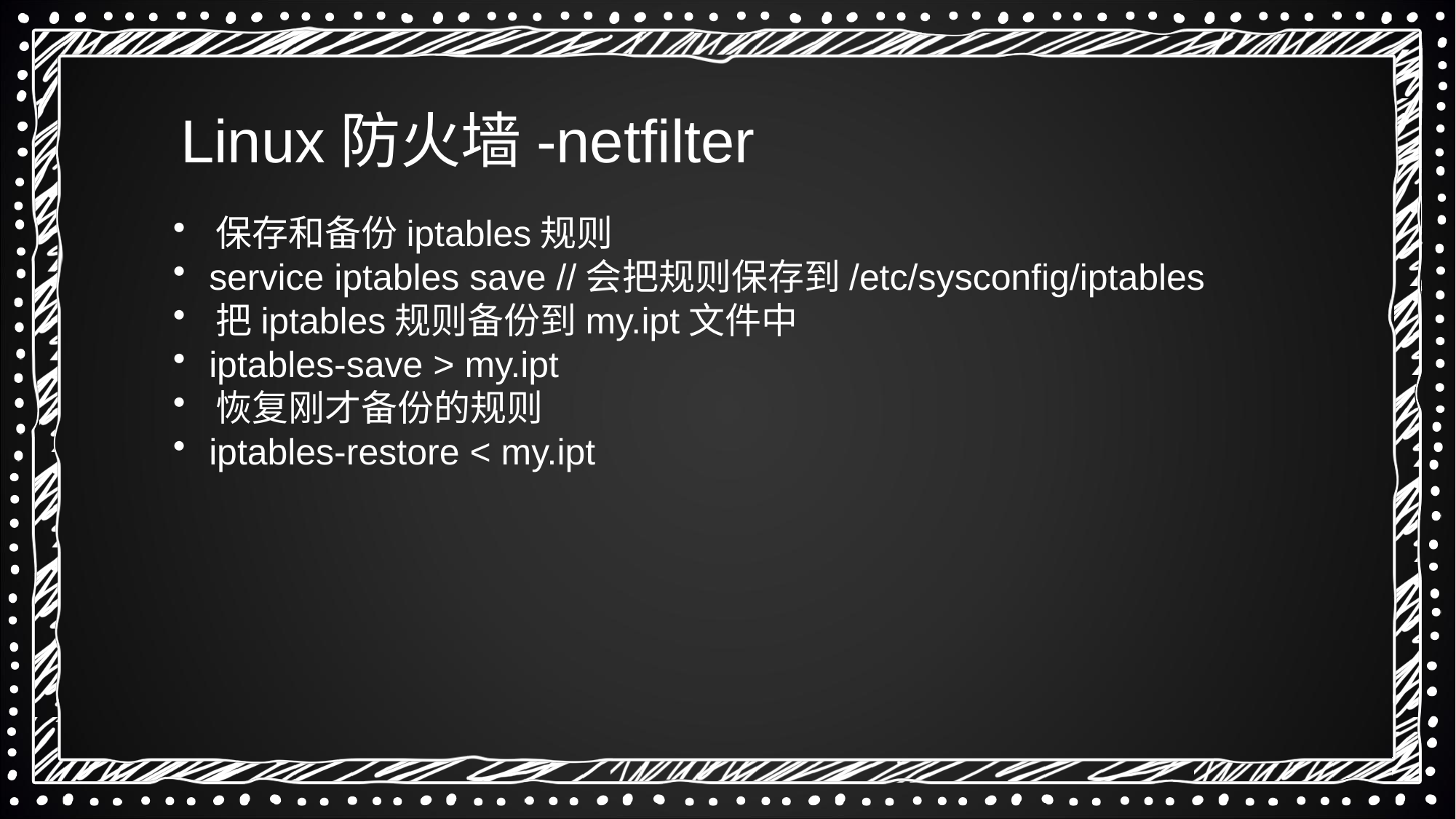

Linux防火墙-netfilter
 保存和备份iptables规则
 service iptables save //会把规则保存到/etc/sysconfig/iptables
 把iptables规则备份到my.ipt文件中
 iptables-save > my.ipt
 恢复刚才备份的规则
 iptables-restore < my.ipt